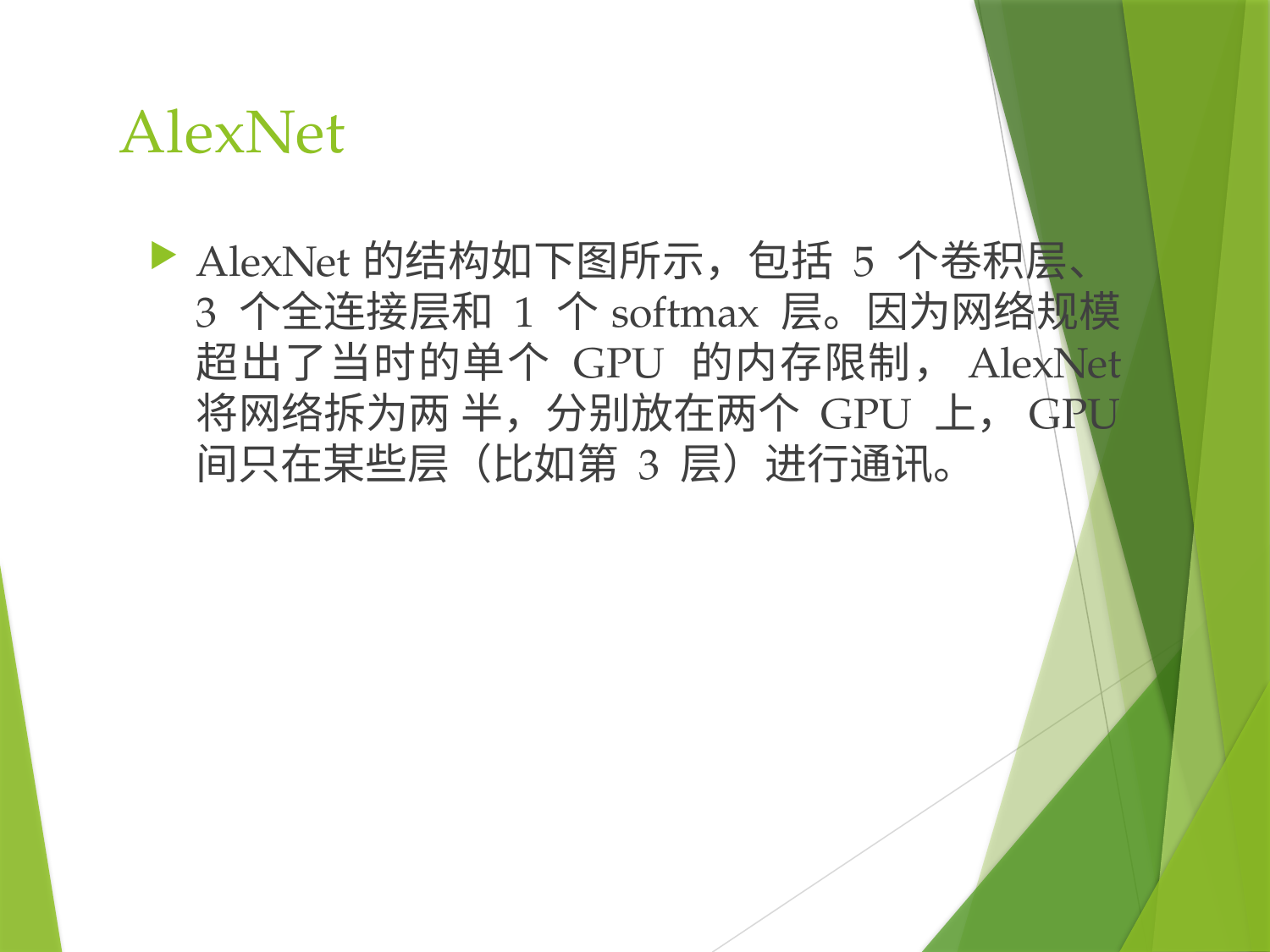

# AlexNet
AlexNet的结构如下图所示，包括 5 个卷积层、3 个全连接层和 1 个softmax 层。因为网络规模超出了当时的单个 GPU 的内存限制，AlexNet 将网络拆为两 半，分别放在两个 GPU 上，GPU 间只在某些层（比如第 3 层）进行通讯。